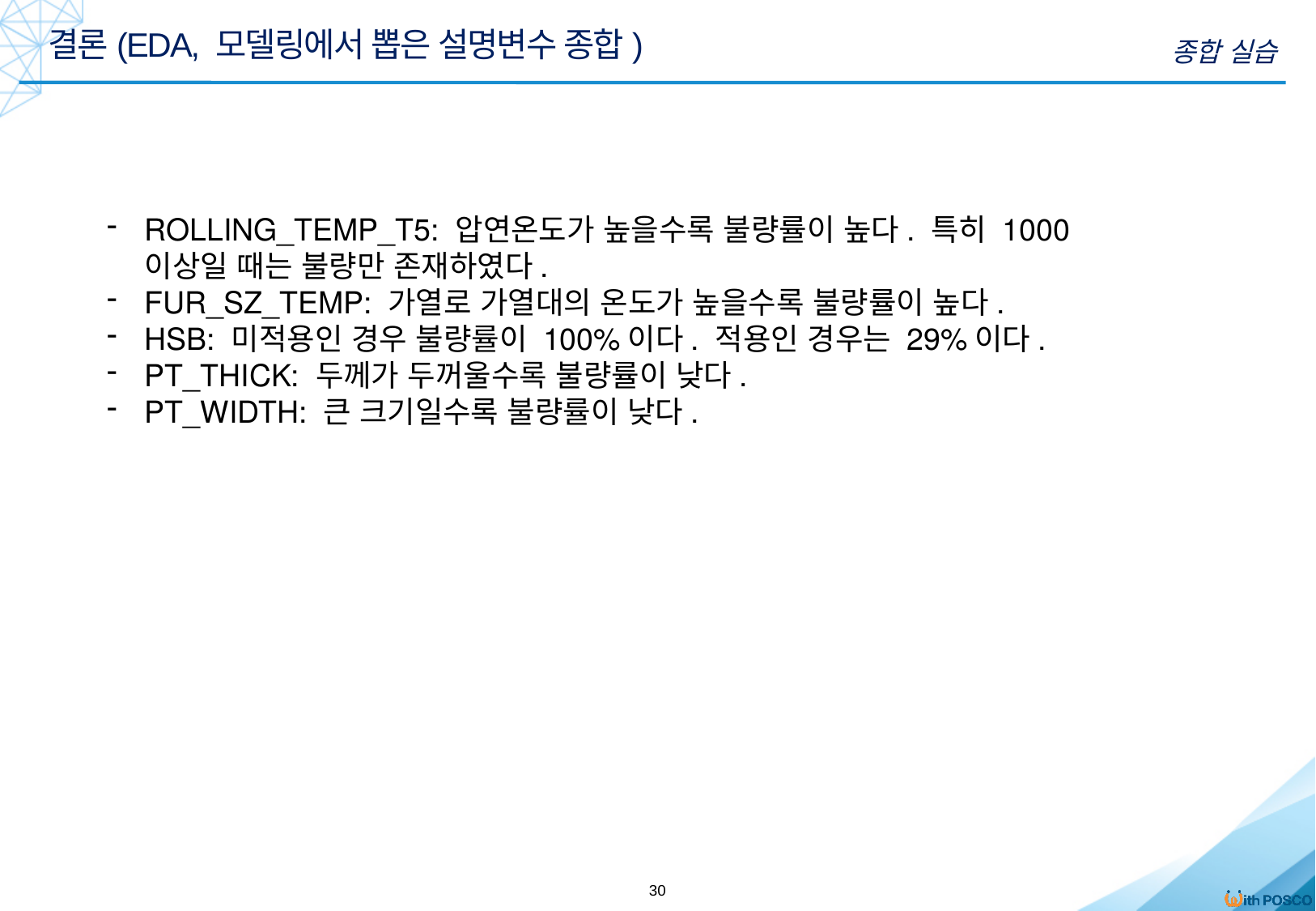

결론(EDA, 모델링에서 뽑은 설명변수 종합)
종합 실습
ROLLING_TEMP_T5: 압연온도가 높을수록 불량률이 높다. 특히 1000 이상일 때는 불량만 존재하였다.
FUR_SZ_TEMP: 가열로 가열대의 온도가 높을수록 불량률이 높다.
HSB: 미적용인 경우 불량률이 100%이다. 적용인 경우는 29%이다.
PT_THICK: 두께가 두꺼울수록 불량률이 낮다.
PT_WIDTH: 큰 크기일수록 불량률이 낮다.